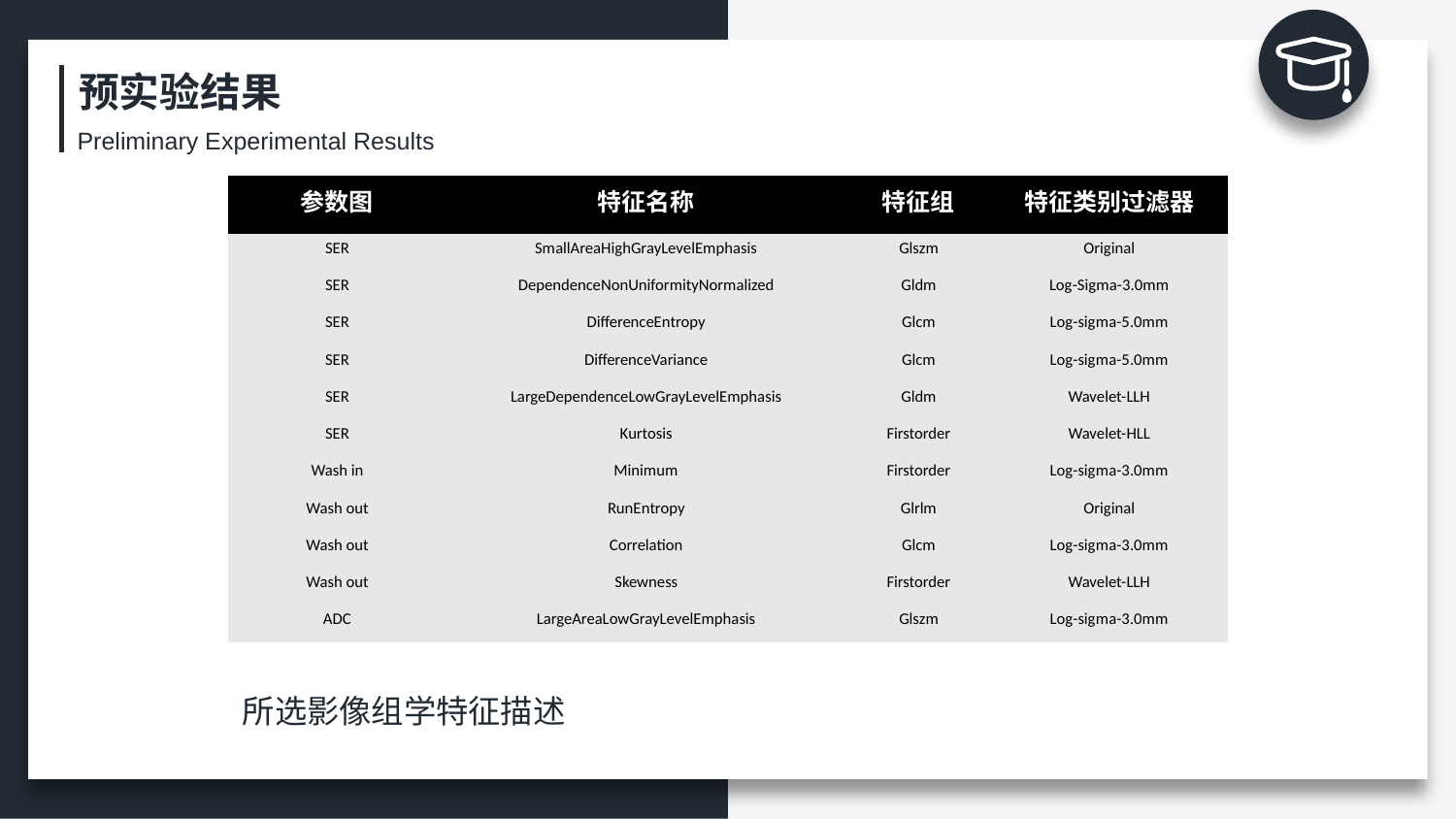

预实验结果
Preliminary Experimental Results
| 参数图 | 特征名称 | 特征组 | 特征类别过滤器 |
| --- | --- | --- | --- |
| SER | SmallAreaHighGrayLevelEmphasis | Glszm | Original |
| SER | DependenceNonUniformityNormalized | Gldm | Log-Sigma-3.0mm |
| SER | DifferenceEntropy | Glcm | Log-sigma-5.0mm |
| SER | DifferenceVariance | Glcm | Log-sigma-5.0mm |
| SER | LargeDependenceLowGrayLevelEmphasis | Gldm | Wavelet-LLH |
| SER | Kurtosis | Firstorder | Wavelet-HLL |
| Wash in | Minimum | Firstorder | Log-sigma-3.0mm |
| Wash out | RunEntropy | Glrlm | Original |
| Wash out | Correlation | Glcm | Log-sigma-3.0mm |
| Wash out | Skewness | Firstorder | Wavelet-LLH |
| ADC | LargeAreaLowGrayLevelEmphasis | Glszm | Log-sigma-3.0mm |

所选影像组学特征描述